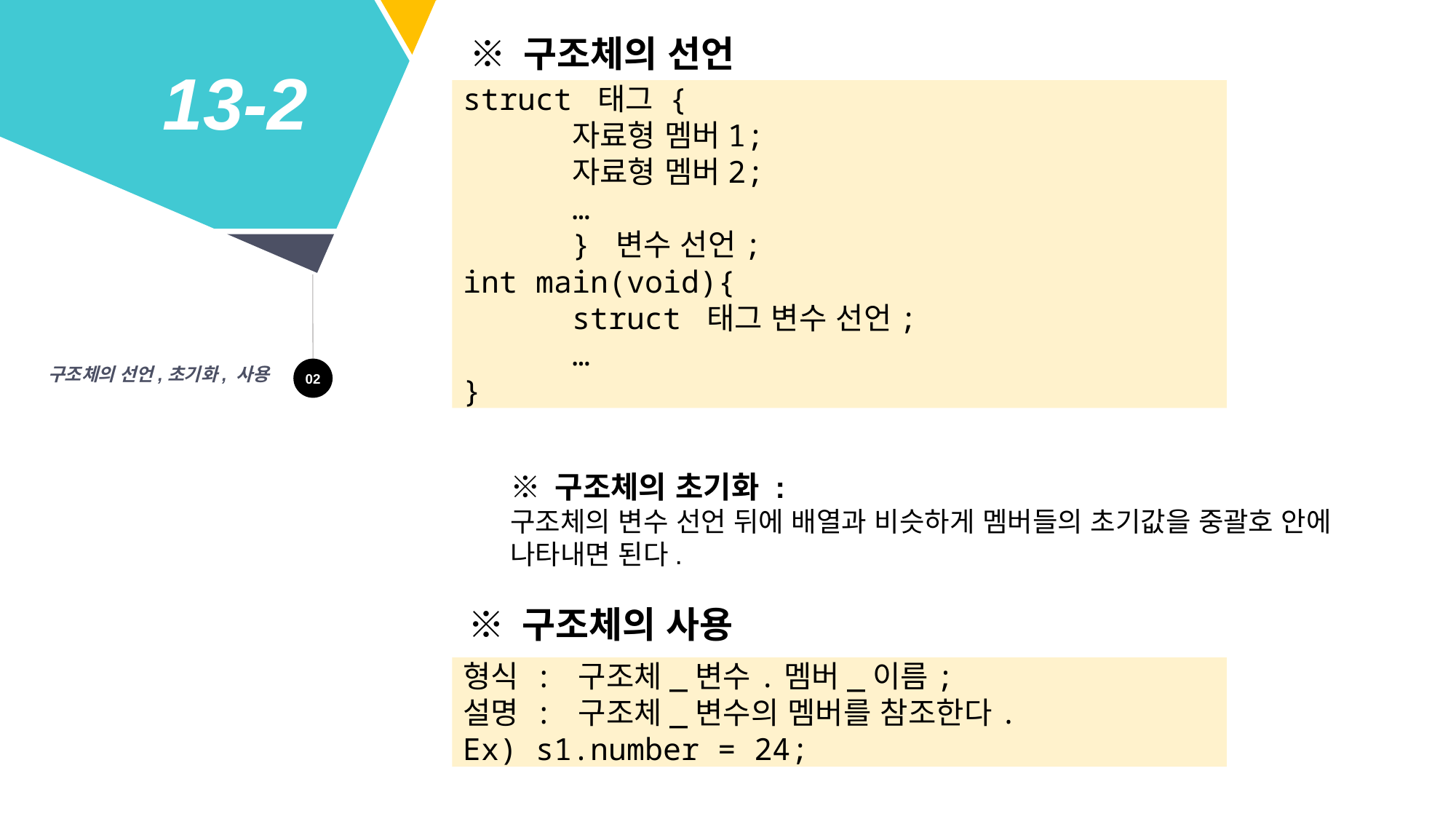

※ 구조체의 선언

13-2
struct 태그 {
	자료형 멤버1;
	자료형 멤버2;
	…
	} 변수 선언;
int main(void){
	struct 태그 변수 선언;
	…
}
구조체의 선언,초기화, 사용
02
※ 구조체의 초기화 :
구조체의 변수 선언 뒤에 배열과 비슷하게 멤버들의 초기값을 중괄호 안에
나타내면 된다.
※ 구조체의 사용

형식 : 구조체_변수.멤버_이름;
설명 : 구조체_변수의 멤버를 참조한다.
Ex) s1.number = 24;